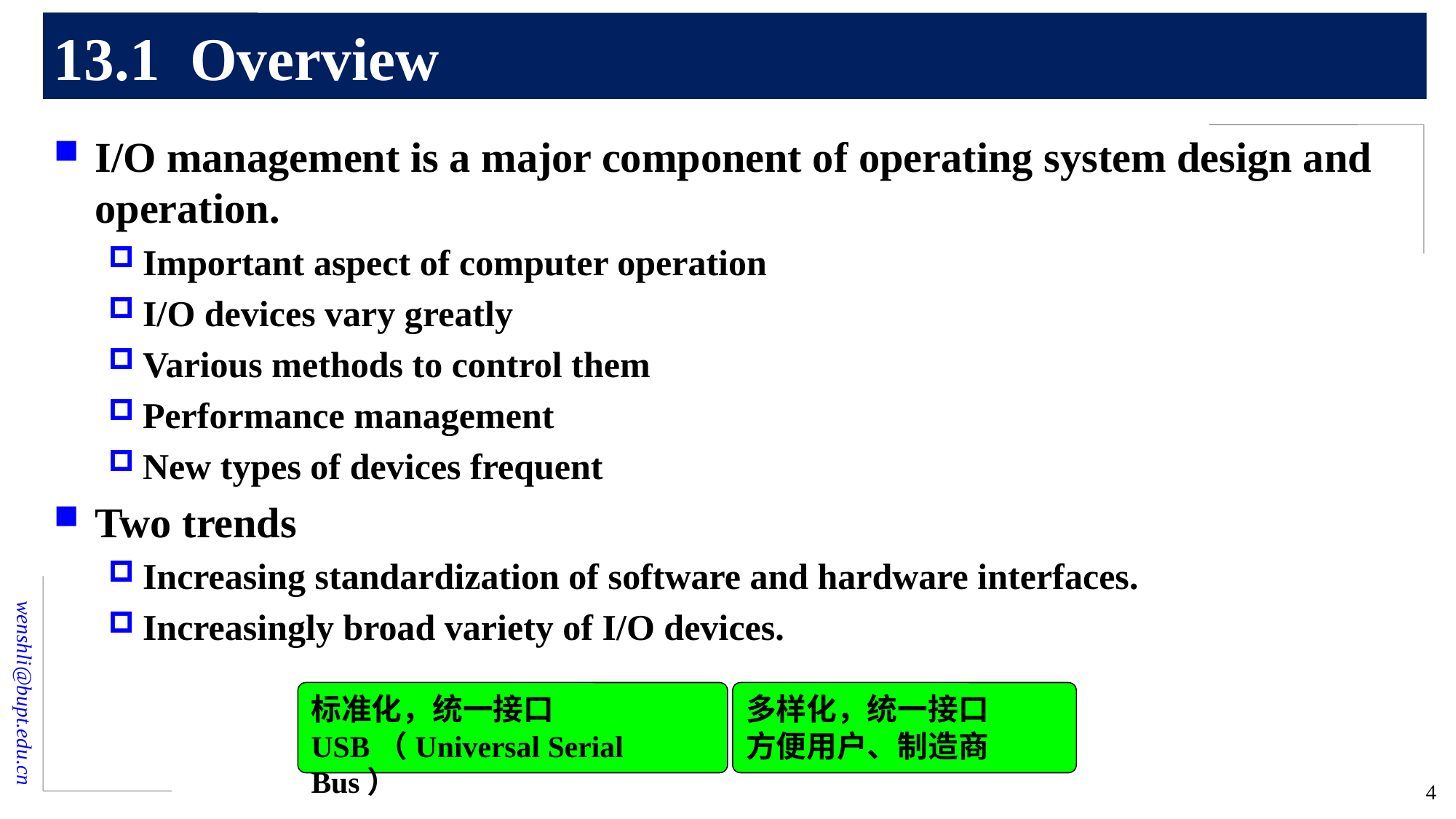

# 13.1  Overview
I/O management is a major component of operating system design and operation.
Important aspect of computer operation
I/O devices vary greatly
Various methods to control them
Performance management
New types of devices frequent
Two trends
Increasing standardization of software and hardware interfaces.
Increasingly broad variety of I/O devices.
标准化，统一接口
USB（Universal Serial Bus）
多样化，统一接口
方便用户、制造商
4